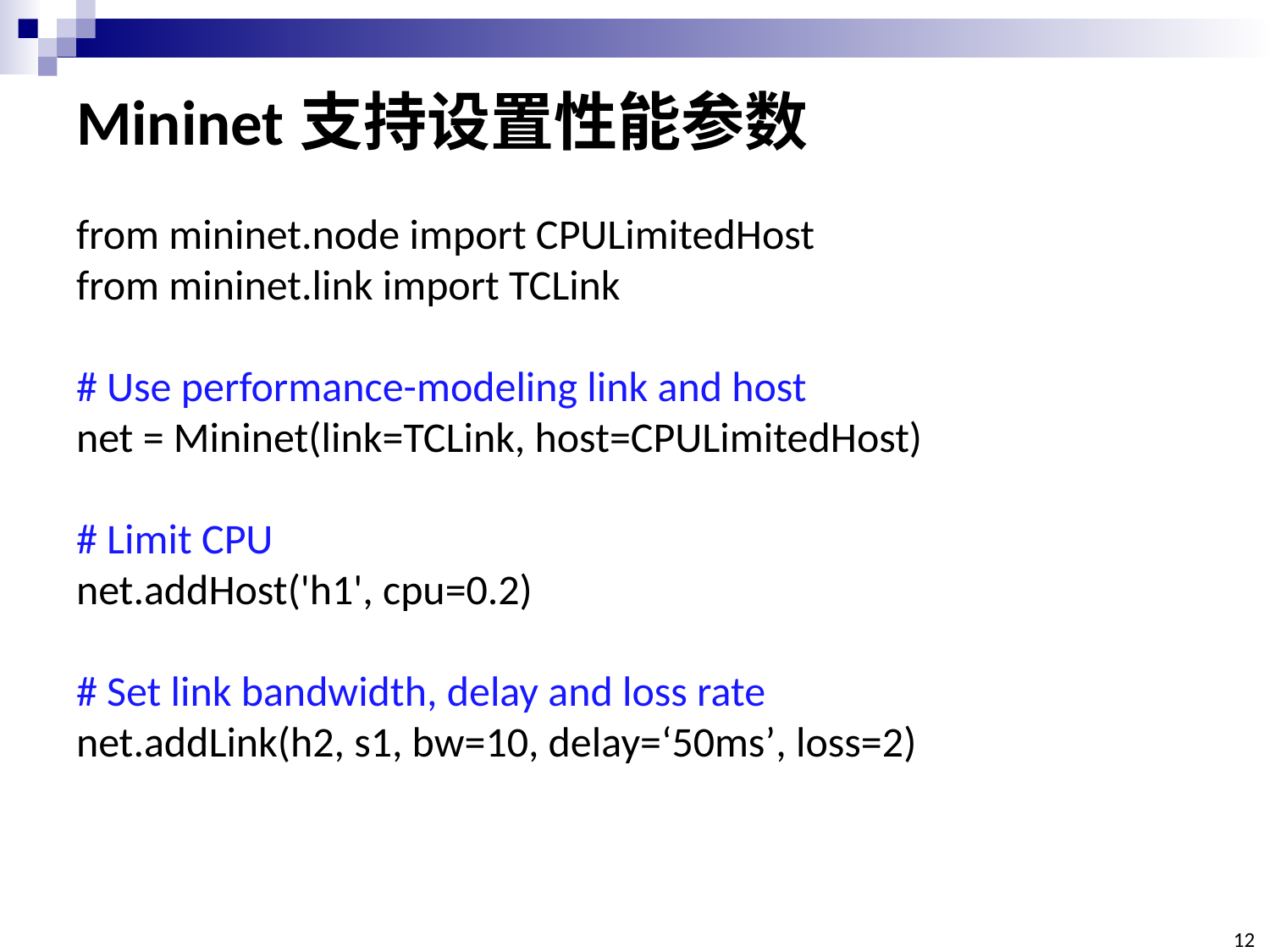

# Mininet支持设置性能参数
from mininet.node import CPULimitedHost
from mininet.link import TCLink

# Use performance-modeling link and host
net = Mininet(link=TCLink, host=CPULimitedHost)

# Limit CPU
net.addHost('h1', cpu=0.2)

# Set link bandwidth, delay and loss rate
net.addLink(h2, s1, bw=10, delay=‘50ms’, loss=2)
12